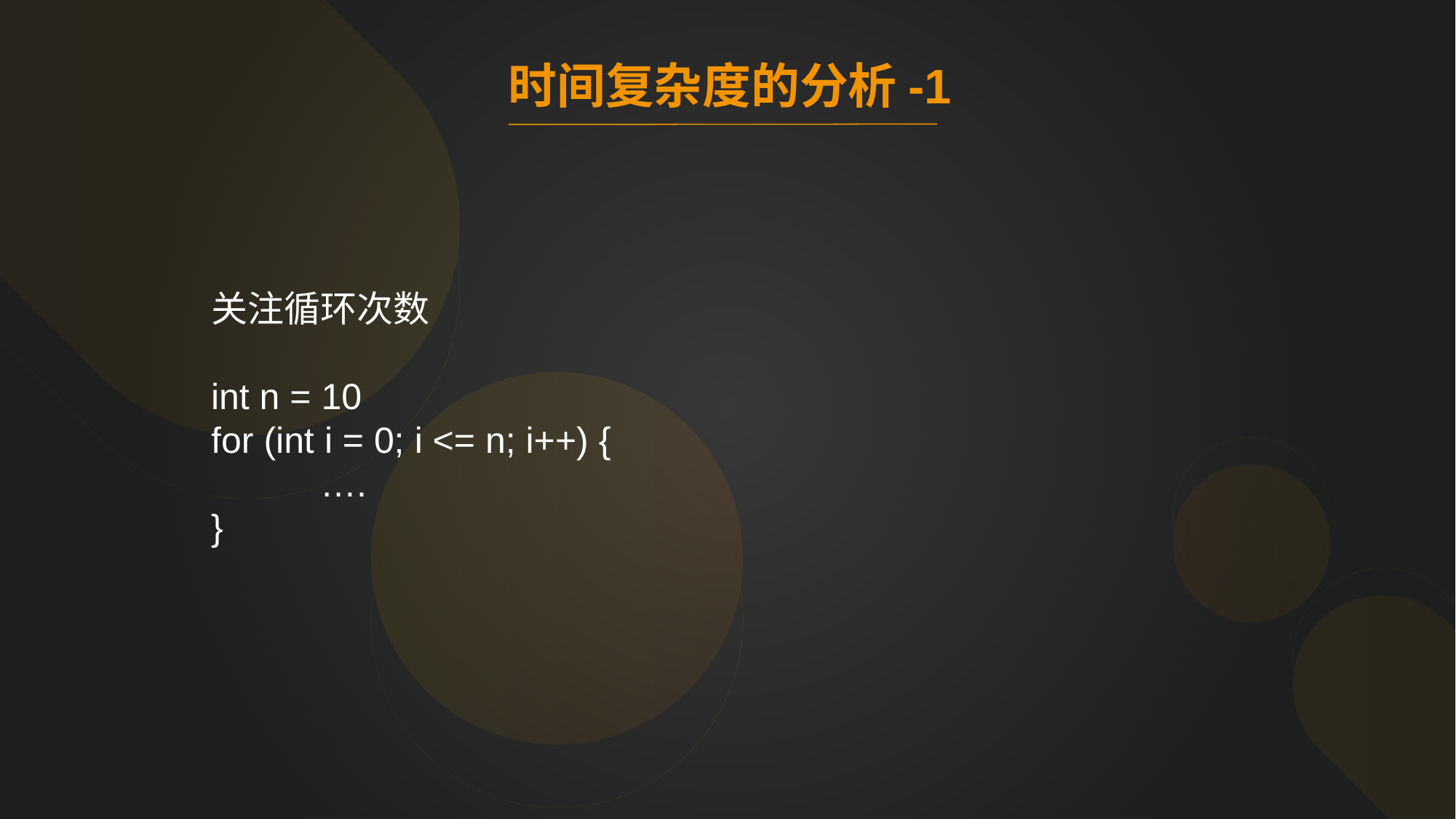

时间复杂度的分析-1

关注循环次数

int n = 10
for (int i = 0; i <= n; i++) {
	….
}